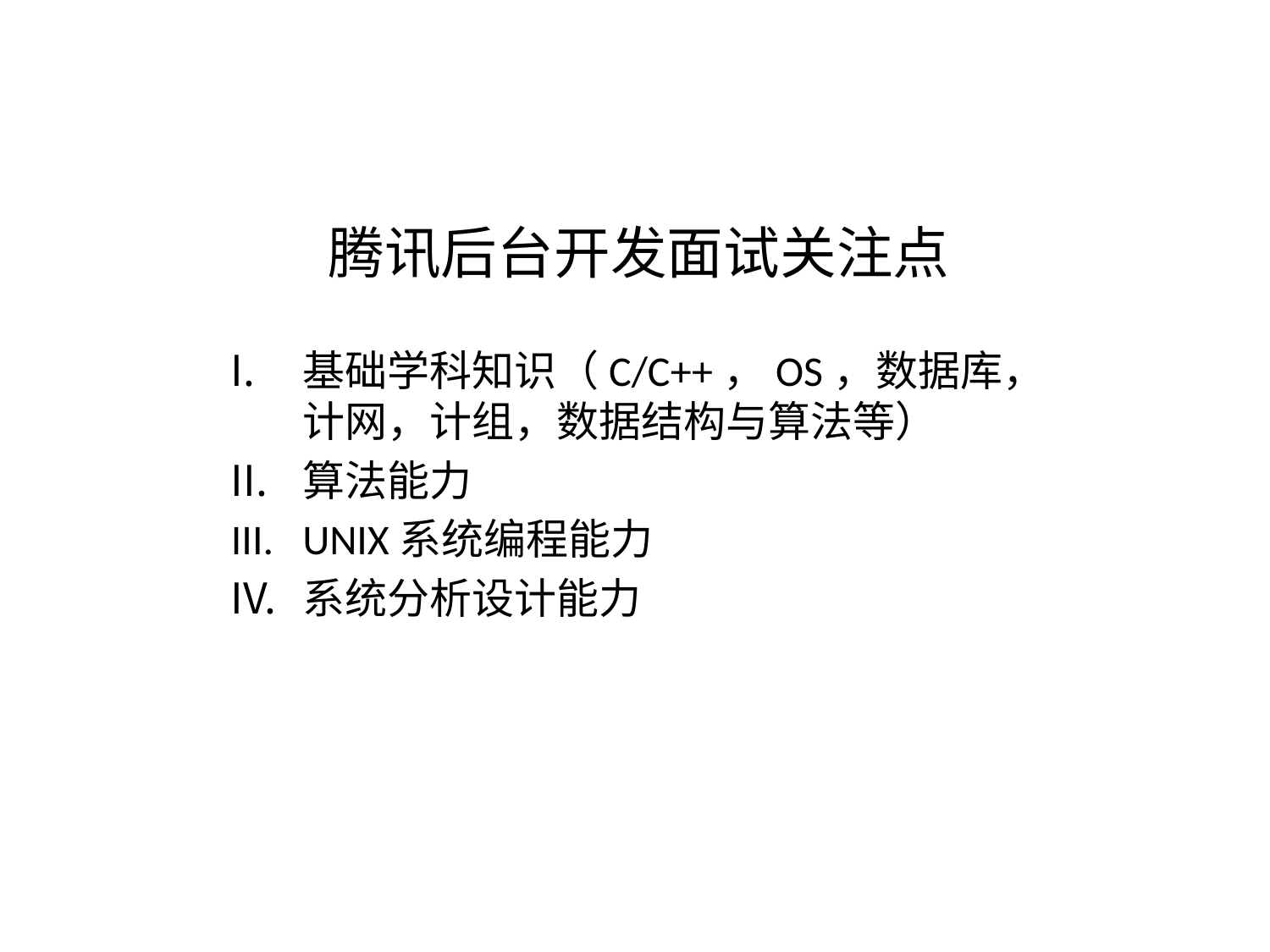

# 腾讯后台开发面试关注点
基础学科知识（C/C++，OS，数据库，计网，计组，数据结构与算法等）
算法能力
UNIX系统编程能力
系统分析设计能力